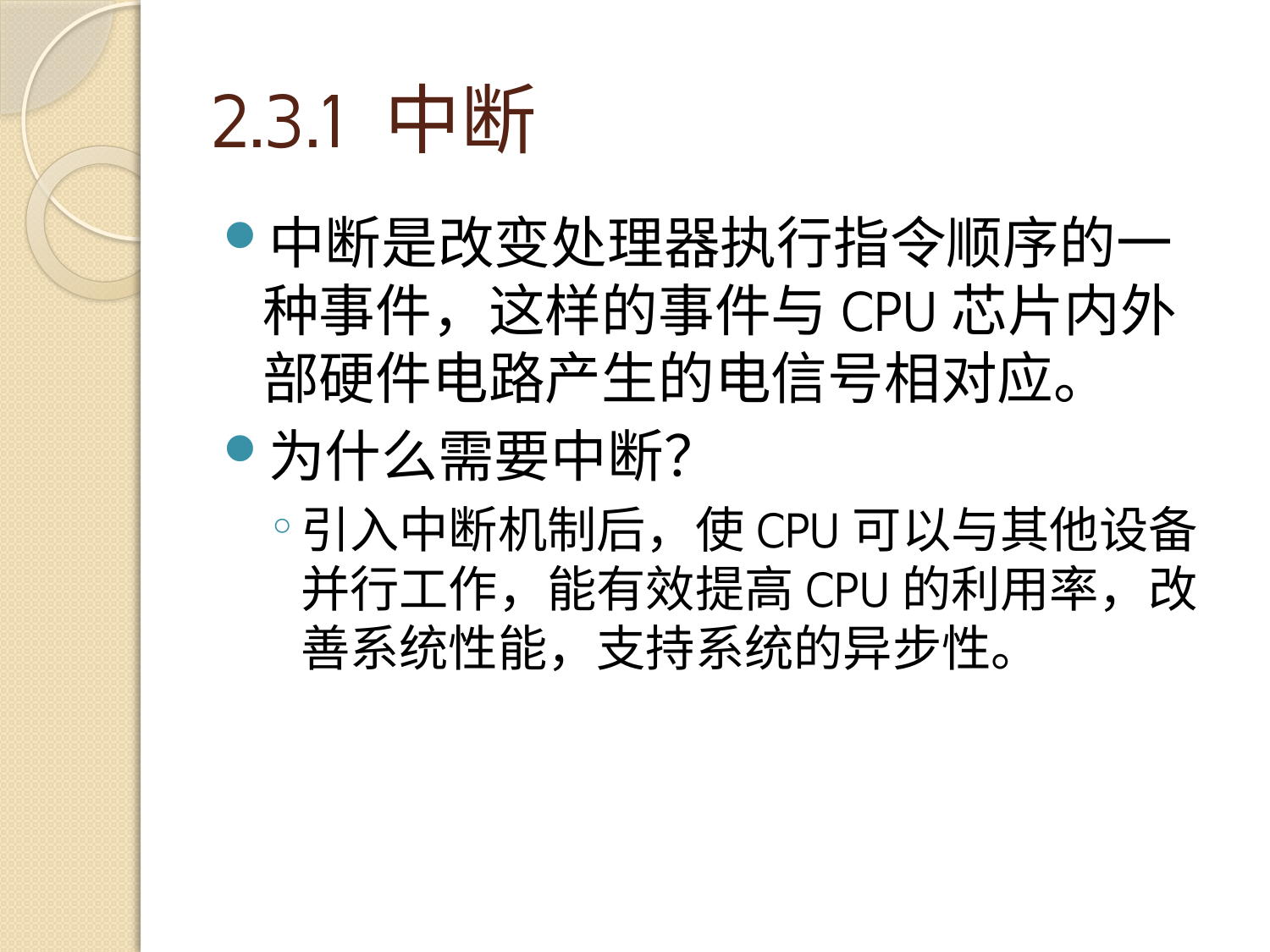

# 2.3.1 中断
中断是改变处理器执行指令顺序的一种事件，这样的事件与CPU芯片内外部硬件电路产生的电信号相对应。
为什么需要中断？
引入中断机制后，使CPU可以与其他设备并行工作，能有效提高CPU的利用率，改善系统性能，支持系统的异步性。